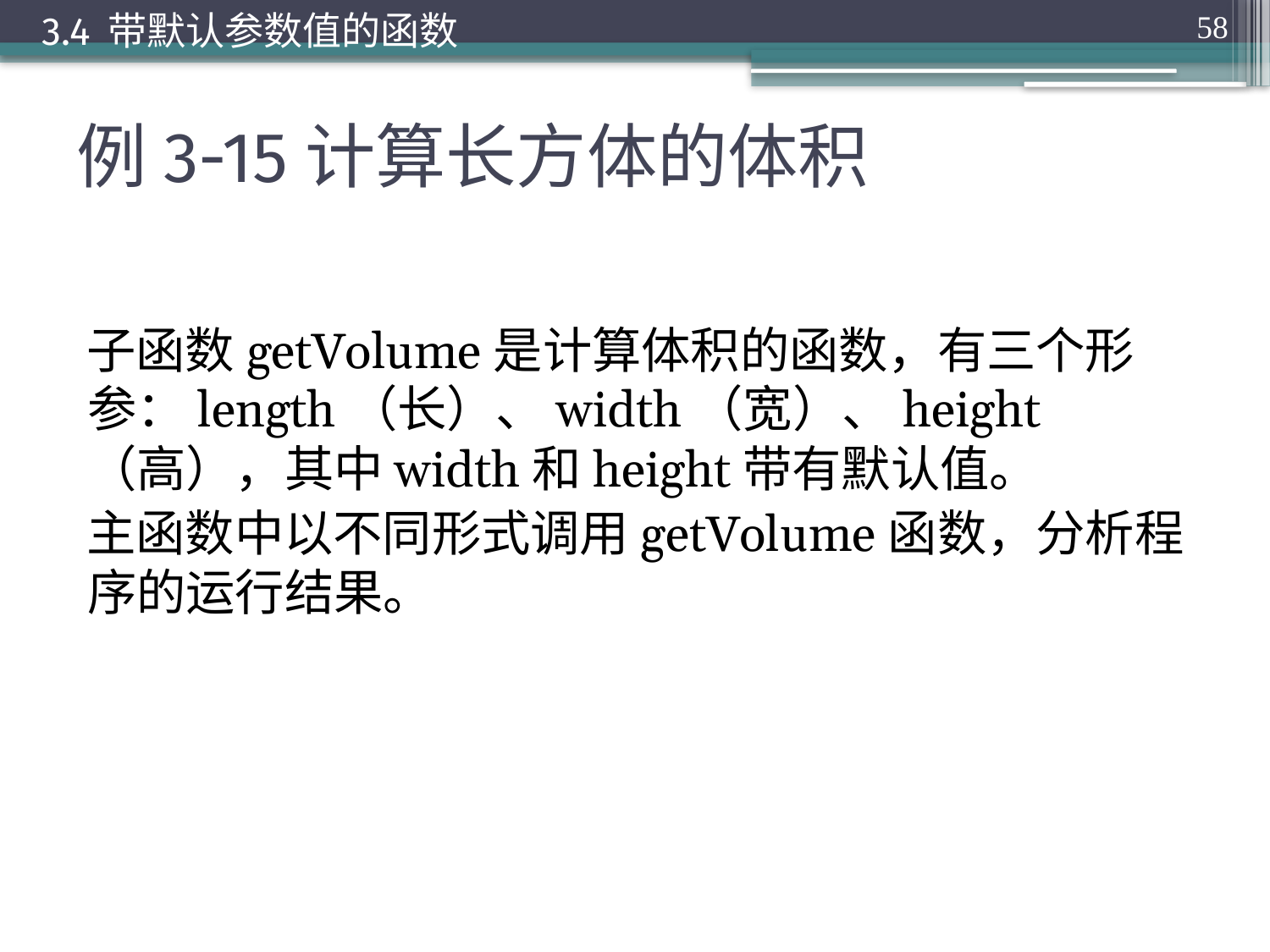

3.4 带默认参数值的函数
58
# 例3-15计算长方体的体积

子函数getVolume是计算体积的函数，有三个形参：length（长）、width（宽）、height（高），其中width和height带有默认值。
主函数中以不同形式调用getVolume函数，分析程序的运行结果。